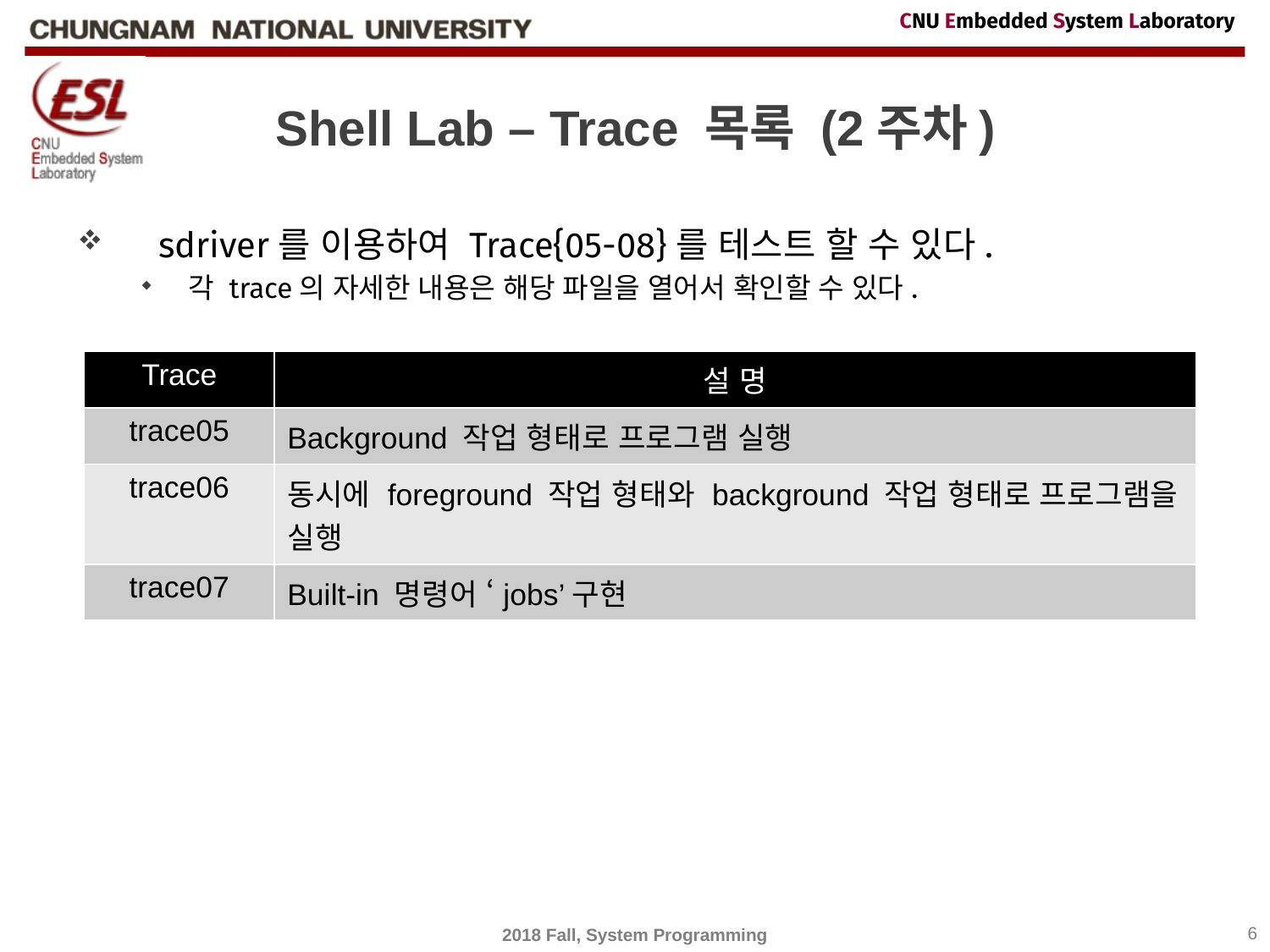

# Shell Lab – Trace 목록 (2주차)
 sdriver를 이용하여 Trace{05-08}를 테스트 할 수 있다.
각 trace의 자세한 내용은 해당 파일을 열어서 확인할 수 있다.

| Trace | 설 명 |
| --- | --- |
| trace05 | Background 작업 형태로 프로그램 실행 |
| trace06 | 동시에 foreground 작업 형태와 background 작업 형태로 프로그램을 실행 |
| trace07 | Built-in 명령어 ‘jobs’구현 |
2018 Fall, System Programming
6